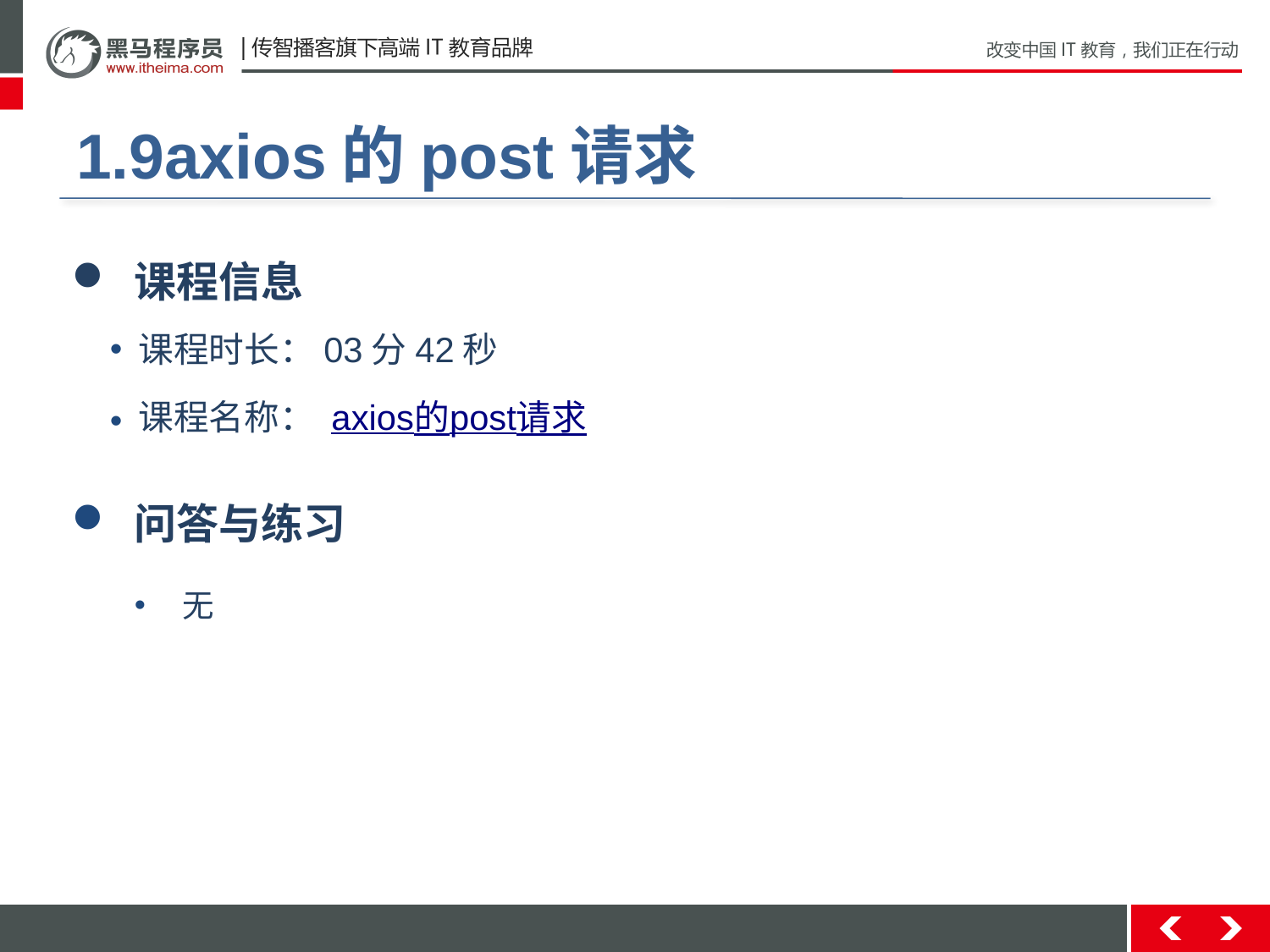

#
1.9axios的post请求
 课程信息
 课程时长：03分42秒
 课程名称： axios的post请求
 问答与练习
无